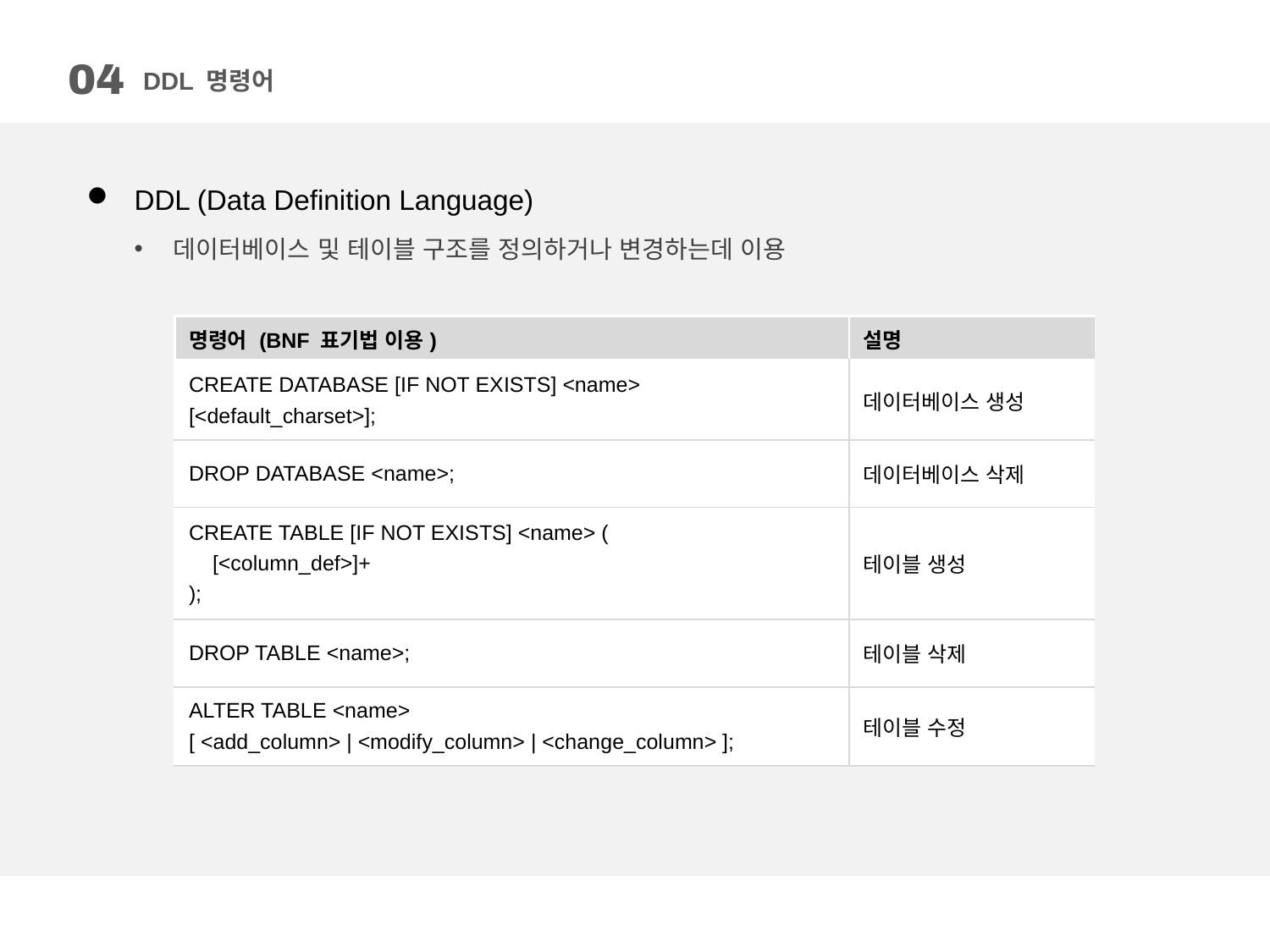

04
DDL 명령어
DDL (Data Definition Language)
데이터베이스 및 테이블 구조를 정의하거나 변경하는데 이용
| 명령어 (BNF 표기법 이용) | 설명 |
| --- | --- |
| CREATE DATABASE [IF NOT EXISTS] <name> [<default\_charset>]; | 데이터베이스 생성 |
| DROP DATABASE <name>; | 데이터베이스 삭제 |
| CREATE TABLE [IF NOT EXISTS] <name> ( [<column\_def>]+ ); | 테이블 생성 |
| DROP TABLE <name>; | 테이블 삭제 |
| ALTER TABLE <name> [ <add\_column> | <modify\_column> | <change\_column> ]; | 테이블 수정 |